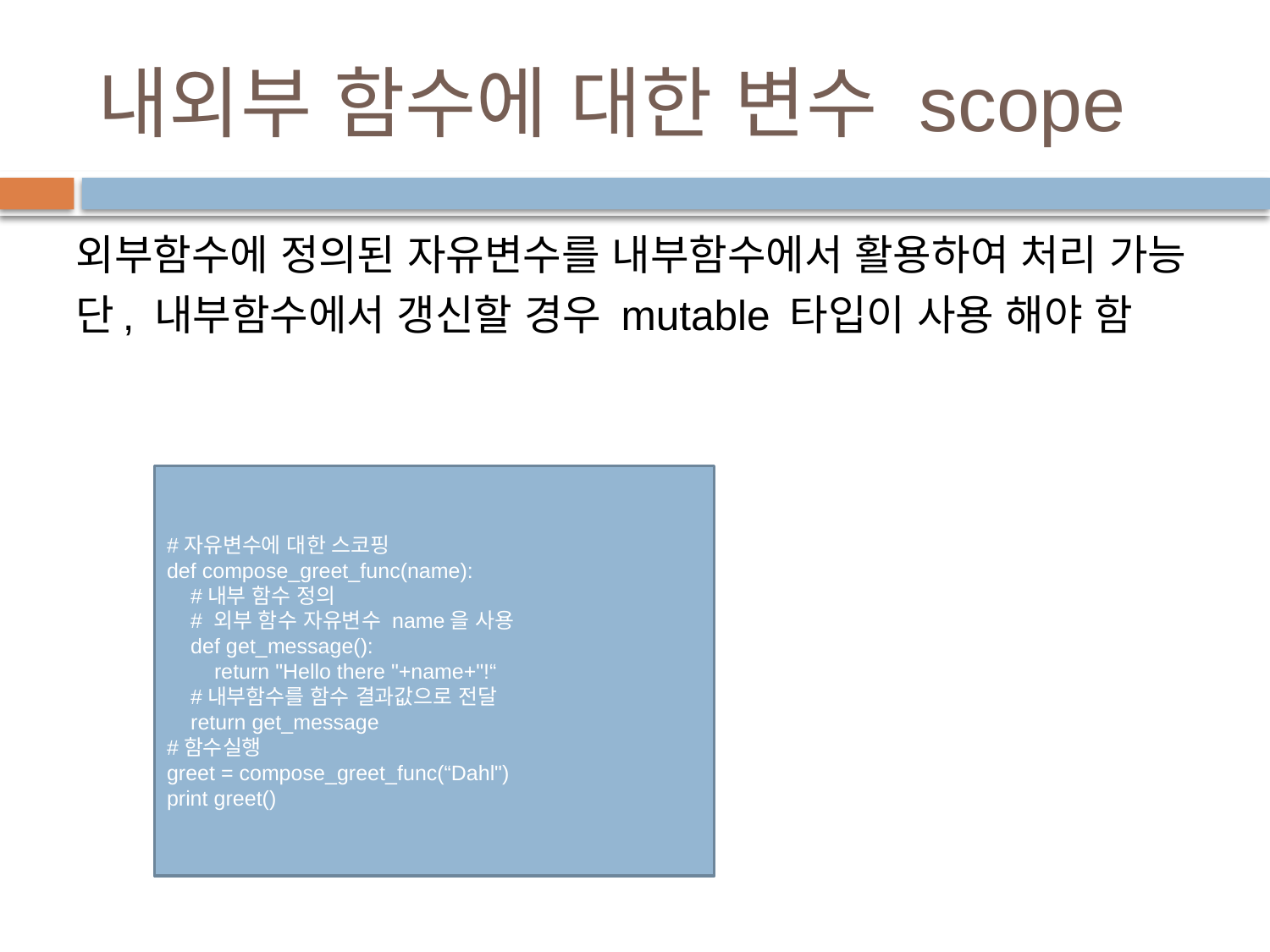

# 내외부 함수에 대한 변수 scope
외부함수에 정의된 자유변수를 내부함수에서 활용하여 처리 가능
단, 내부함수에서 갱신할 경우 mutable 타입이 사용 해야 함
#자유변수에 대한 스코핑
def compose_greet_func(name):
    #내부 함수 정의
    # 외부 함수 자유변수 name을 사용
    def get_message():
        return "Hello there "+name+"!“
    #내부함수를 함수 결과값으로 전달
    return get_message
#함수실행
greet = compose_greet_func(“Dahl")
print greet()